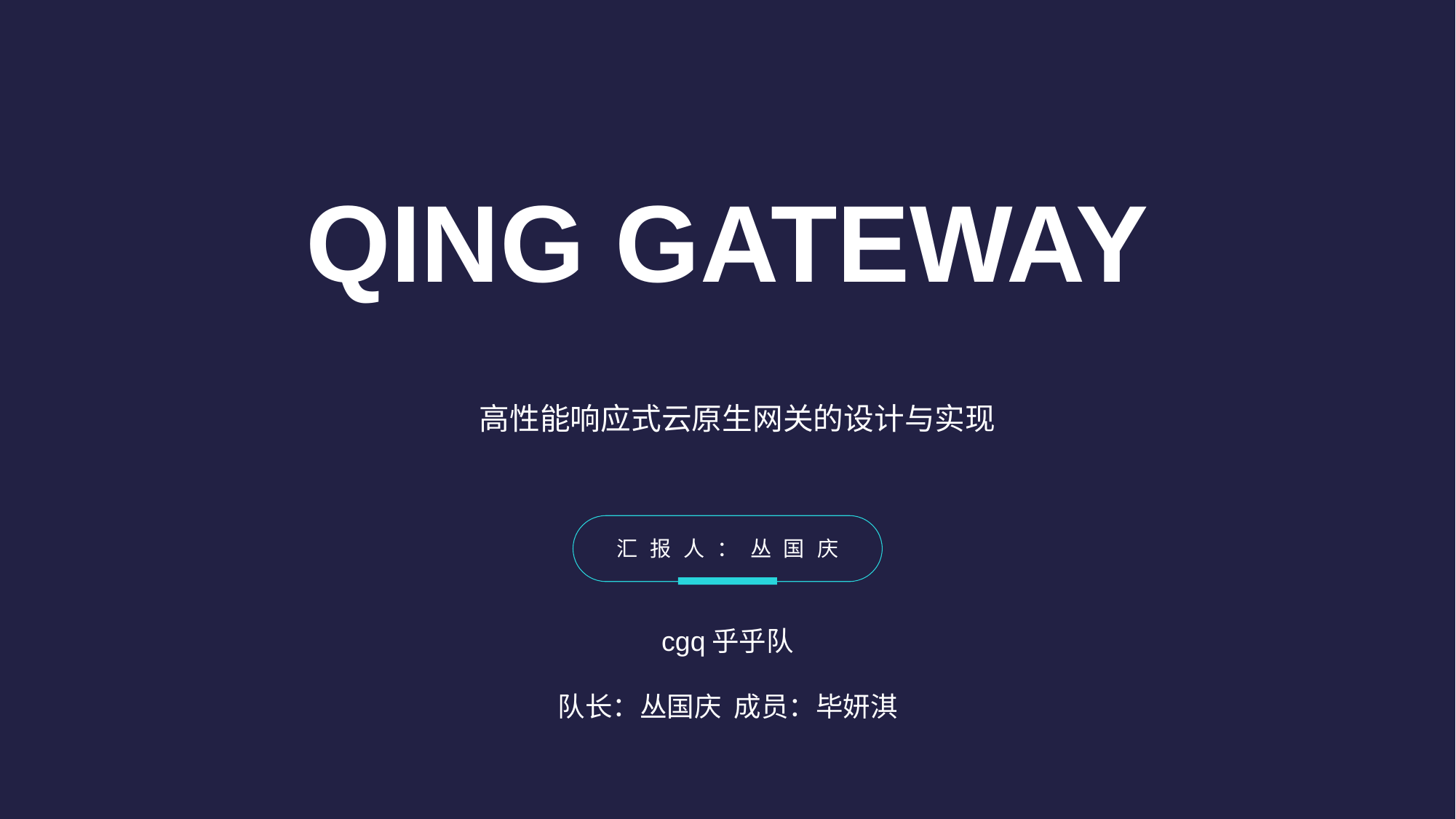

Qing Gateway
高性能响应式云原生网关的设计与实现

汇报人：丛国庆

cgq乎乎队

队长：丛国庆  成员：毕妍淇